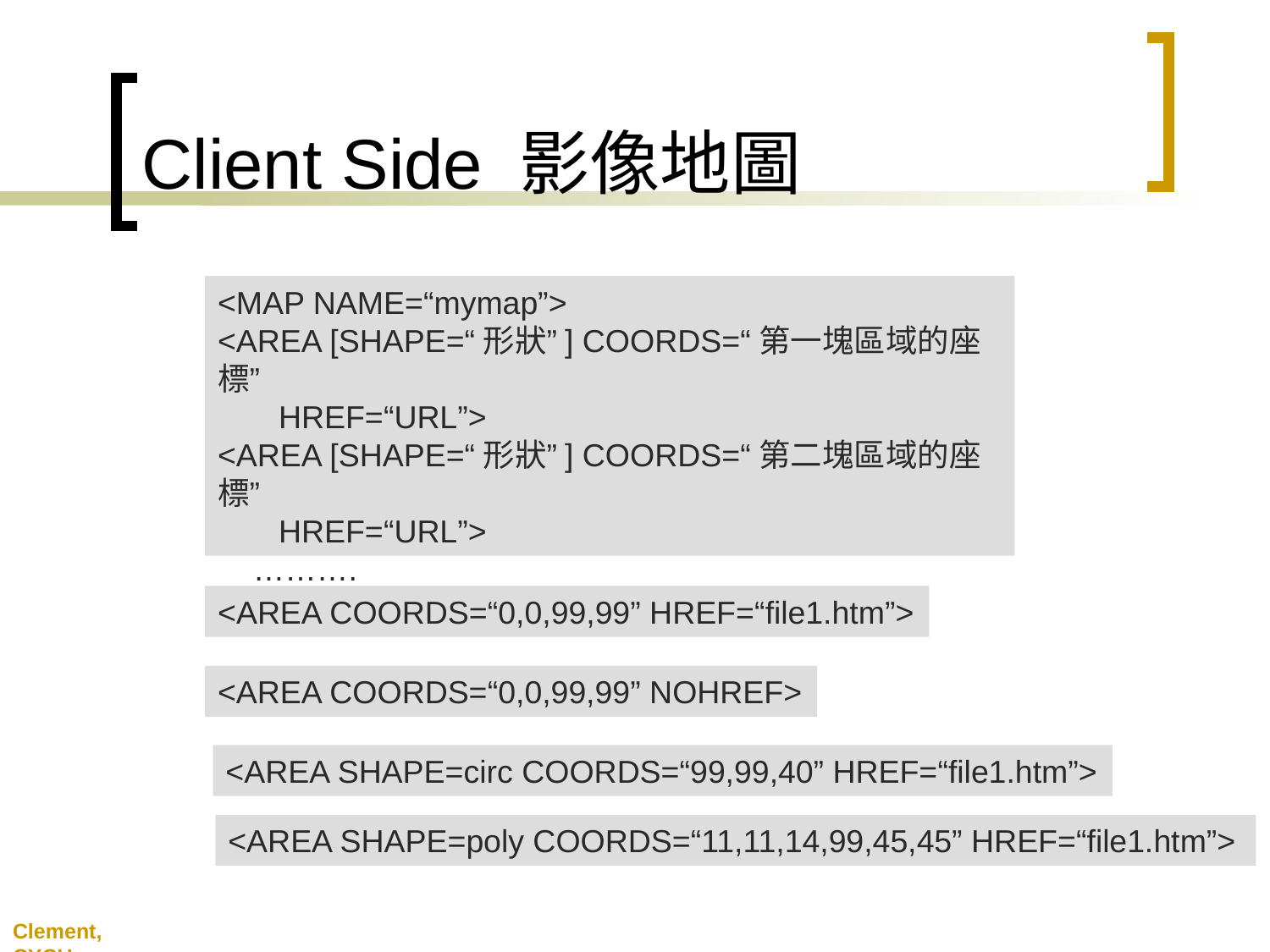

# Client Side 影像地圖

<MAP NAME=“mymap”>
<AREA [SHAPE=“形狀”] COORDS=“第一塊區域的座標”
      HREF=“URL”>
<AREA [SHAPE=“形狀”] COORDS=“第二塊區域的座標”
      HREF=“URL”>
    ……….
</MAP>
<AREA COORDS=“0,0,99,99” HREF=“file1.htm”>
<AREA COORDS=“0,0,99,99” NOHREF>
<AREA SHAPE=circ COORDS=“99,99,40” HREF=“file1.htm”>
<AREA SHAPE=poly COORDS=“11,11,14,99,45,45” HREF=“file1.htm”>